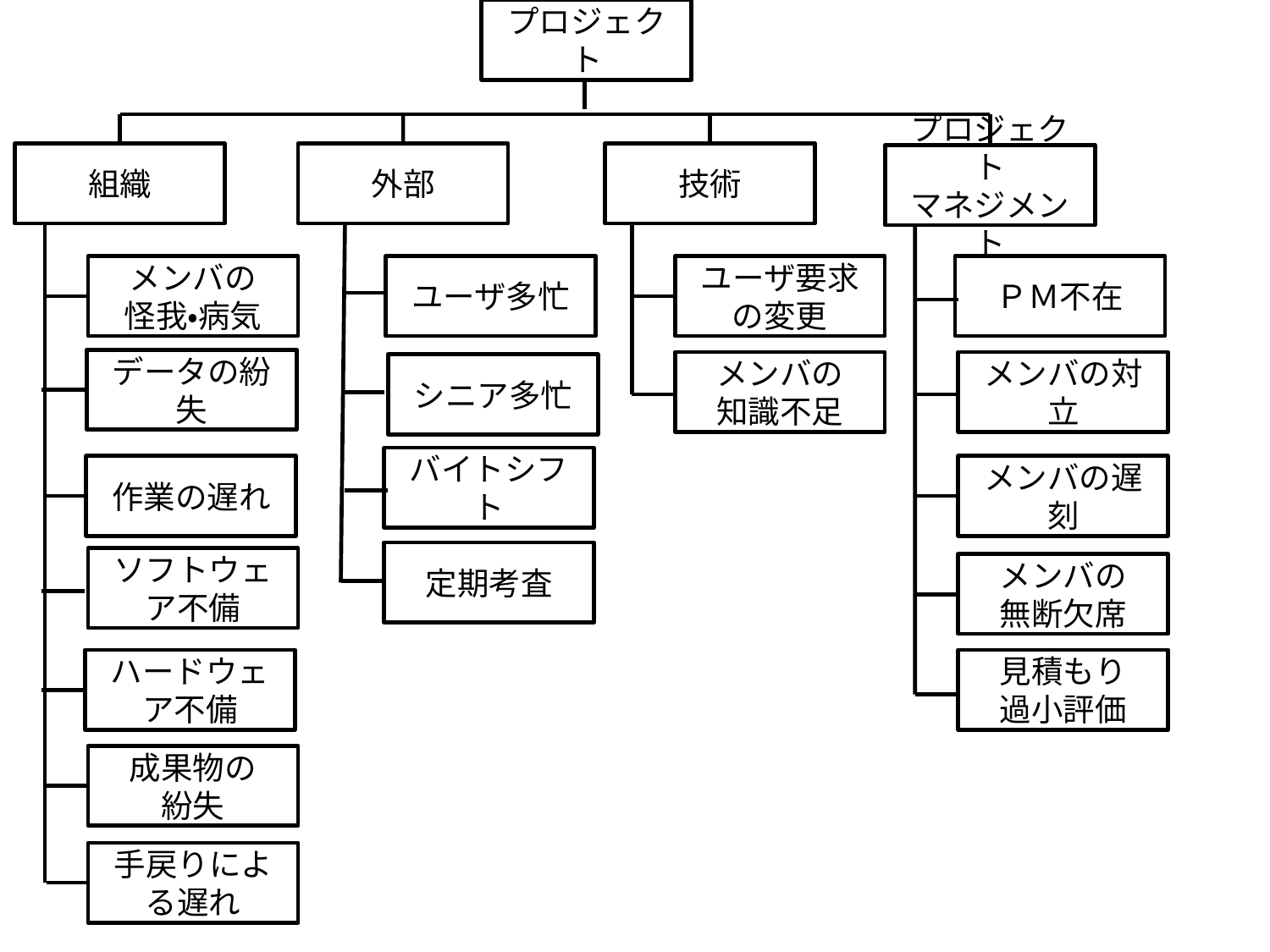

プロジェクト
組織
外部
技術
プロジェクト
マネジメント
メンバの
怪我・病気
ユーザ多忙
ユーザ要求の変更
ＰＭ不在
データの紛失
メンバの
知識不足
メンバの対立
シニア多忙
バイトシフト
作業の遅れ
メンバの遅刻
定期考査
ソフトウェア不備
メンバの
無断欠席
ハードウェア不備
見積もり
過小評価
成果物の
紛失
手戻りによる遅れ